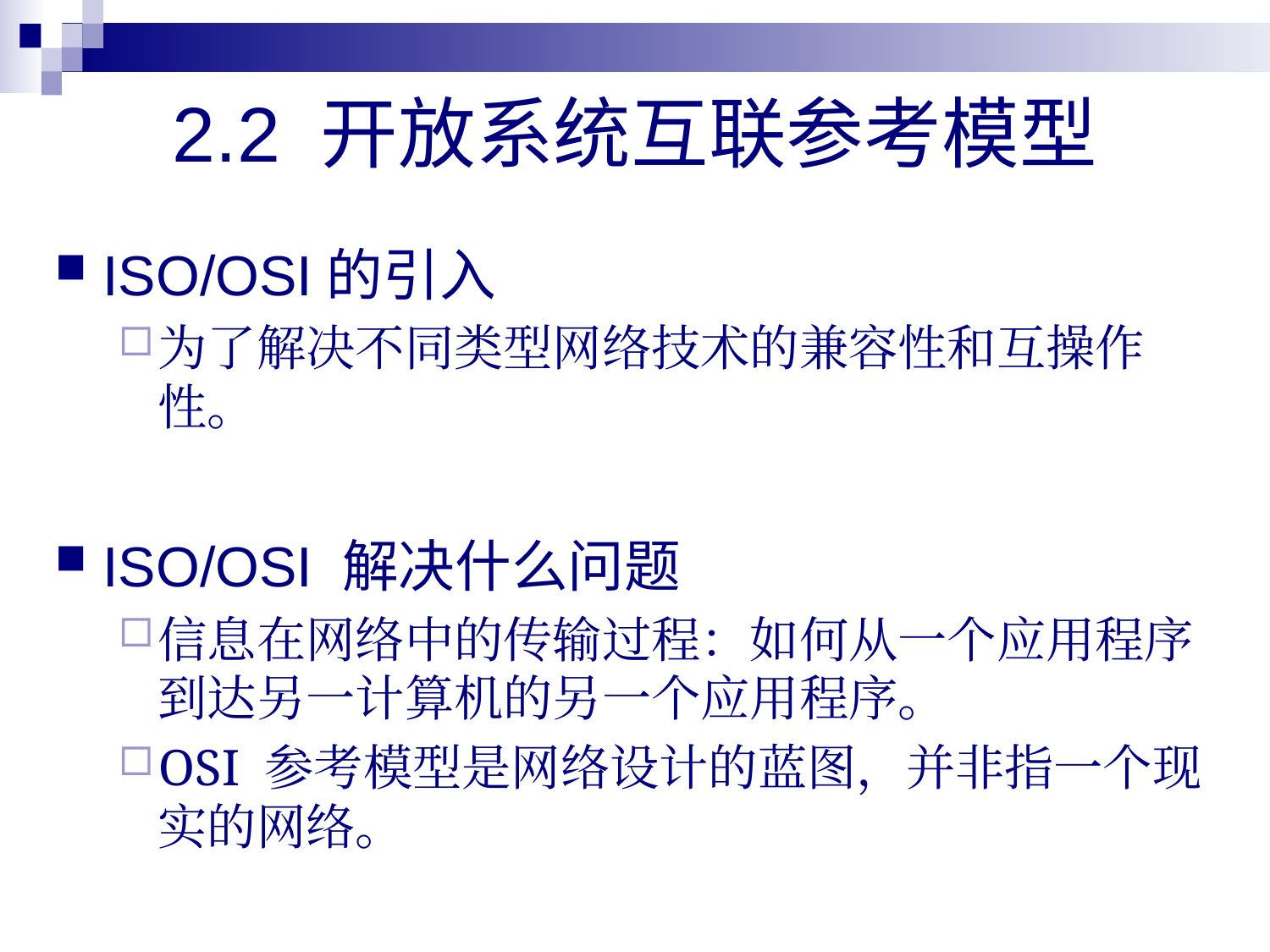

# 2.2 开放系统互联参考模型
ISO/OSI的引入
为了解决不同类型网络技术的兼容性和互操作性。

ISO/OSI 解决什么问题
信息在网络中的传输过程：如何从一个应用程序到达另一计算机的另一个应用程序。
OSI 参考模型是网络设计的蓝图，并非指一个现实的网络。